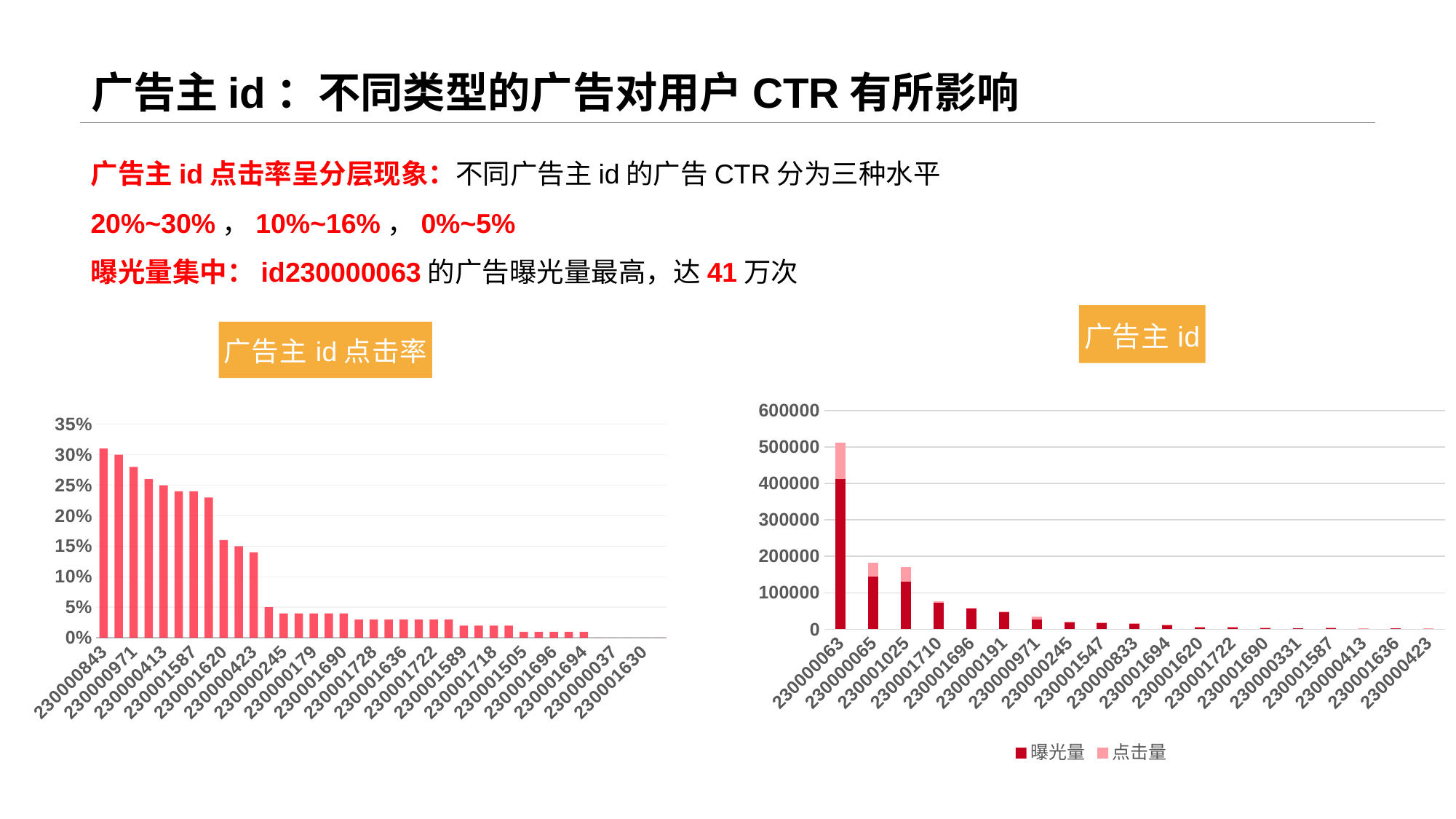

# 广告主id：不同类型的广告对用户CTR有所影响
广告主id点击率呈分层现象：不同广告主id的广告CTR分为三种水平20%~30%，10%~16%，0%~5%
曝光量集中：id230000063的广告曝光量最高，达41万次

### Chart: 广告主id点击率

| Category | 广告点击率 |
|---|---|
| 230000843 | 0.31 |
| 230001025 | 0.3 |
| 230000971 | 0.28 |
| 230000065 | 0.26 |
| 230000413 | 0.25 |
| 230000063 | 0.24 |
| 230001587 | 0.24 |
| 230001449 | 0.23 |
| 230001620 | 0.16 |
| 230001547 | 0.15 |
| 230000423 | 0.14 |
| 230001710 | 0.05 |
| 230000245 | 0.04 |
| 230001672 | 0.04 |
| 230000179 | 0.04 |
| 230001716 | 0.04 |
| 230001690 | 0.04 |
| 230000191 | 0.03 |
| 230001728 | 0.03 |
| 230001489 | 0.03 |
| 230001636 | 0.03 |
| 230001545 | 0.03 |
| 230001722 | 0.03 |
| 230000833 | 0.03 |
| 230001589 | 0.02 |
| 230000331 | 0.02 |
| 230001718 | 0.02 |
| 230000243 | 0.02 |
| 230001505 | 0.01 |
| 230000469 | 0.01 |
| 230001696 | 0.01 |
| 230001650 | 0.01 |
| 230001694 | 0.01 |
| 230001714 | 0.0 |
| 230000037 | 0.0 |
| 230001632 | 0.0 |
| 230001630 | 0.0 |
| 230000439 | 0.0 |

### Chart: 广告主id

| Category | 曝光量 | 点击量 |
|---|---|---|
| 230000063 | 411980.0 | 100518.0 |
| 230000065 | 145470.0 | 37252.0 |
| 230001025 | 131106.0 | 39956.0 |
| 230001710 | 72843.0 | 3279.0 |
| 230001696 | 58624.0 | 731.0 |
| 230000191 | 46259.0 | 1576.0 |
| 230000971 | 27625.0 | 7834.0 |
| 230000245 | 19208.0 | 798.0 |
| 230001547 | 16853.0 | 2447.0 |
| 230000833 | 16223.0 | 428.0 |
| 230001694 | 13275.0 | 138.0 |
| 230001620 | 6615.0 | 1063.0 |
| 230001722 | 5734.0 | 152.0 |
| 230001690 | 4031.0 | 144.0 |
| 230000331 | 3332.0 | 65.0 |
| 230001587 | 3142.0 | 766.0 |
| 230000413 | 2720.0 | 668.0 |
| 230001636 | 2604.0 | 76.0 |
| 230000423 | 2375.0 | 330.0 |